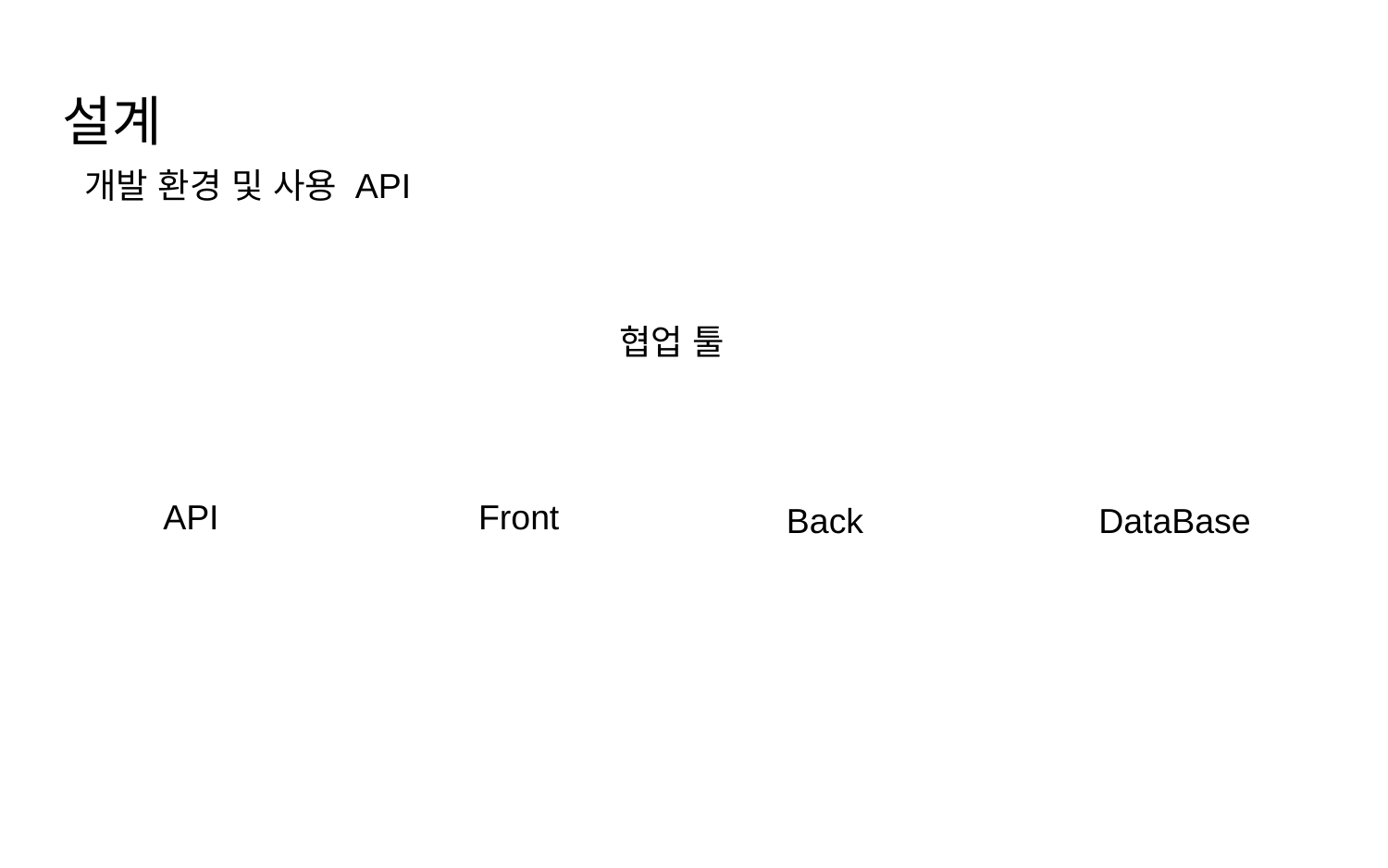

설계
개발 환경 및 사용 API
협업 툴
API
Front
Back
DataBase